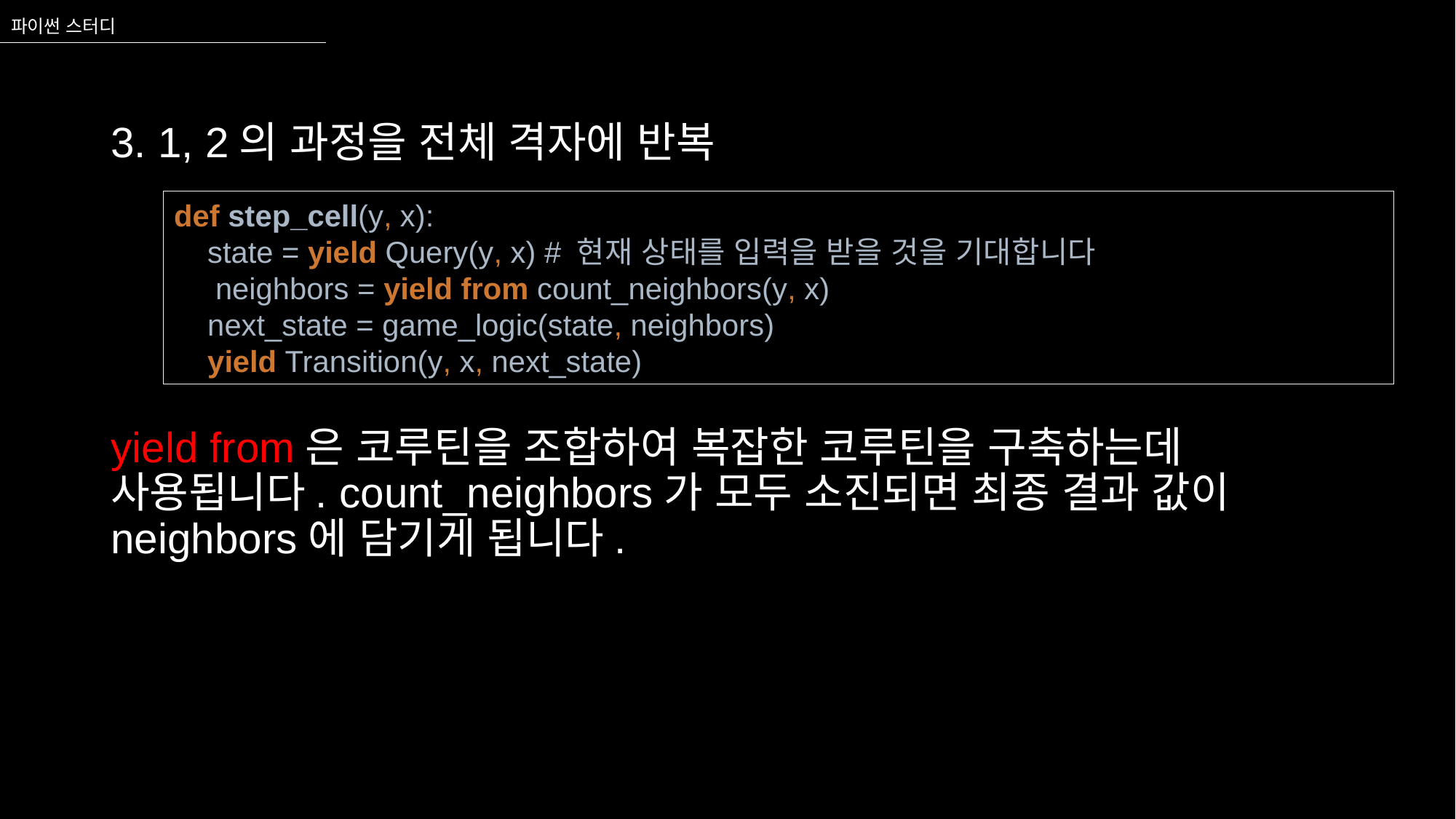

파이썬 스터디
3. 1, 2의 과정을 전체 격자에 반복

yield from은 코루틴을 조합하여 복잡한 코루틴을 구축하는데 사용됩니다. count_neighbors가 모두 소진되면 최종 결과 값이 neighbors에 담기게 됩니다.
def step_cell(y, x):
    state = yield Query(y, x) # 현재 상태를 입력을 받을 것을 기대합니다
    neighbors = yield from count_neighbors(y, x)
    next_state = game_logic(state, neighbors)
    yield Transition(y, x, next_state)